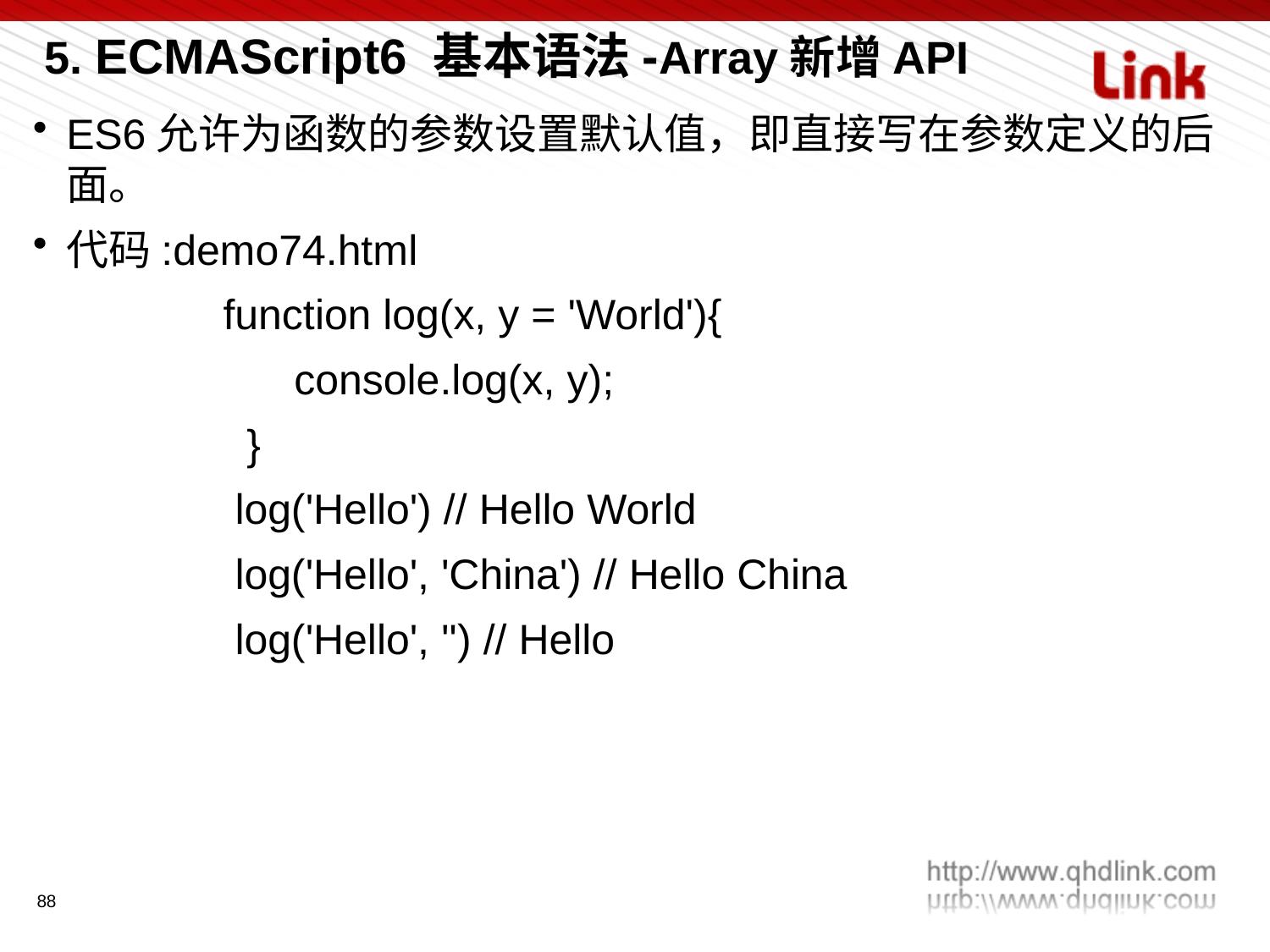

5. ECMAScript6 基本语法-Array新增API
ES6允许为函数的参数设置默认值，即直接写在参数定义的后面。
代码:demo74.html
        function log(x, y = 'World'){
              console.log(x, y);
          }
         log('Hello') // Hello World
         log('Hello', 'China') // Hello China
         log('Hello', '') // Hello
88